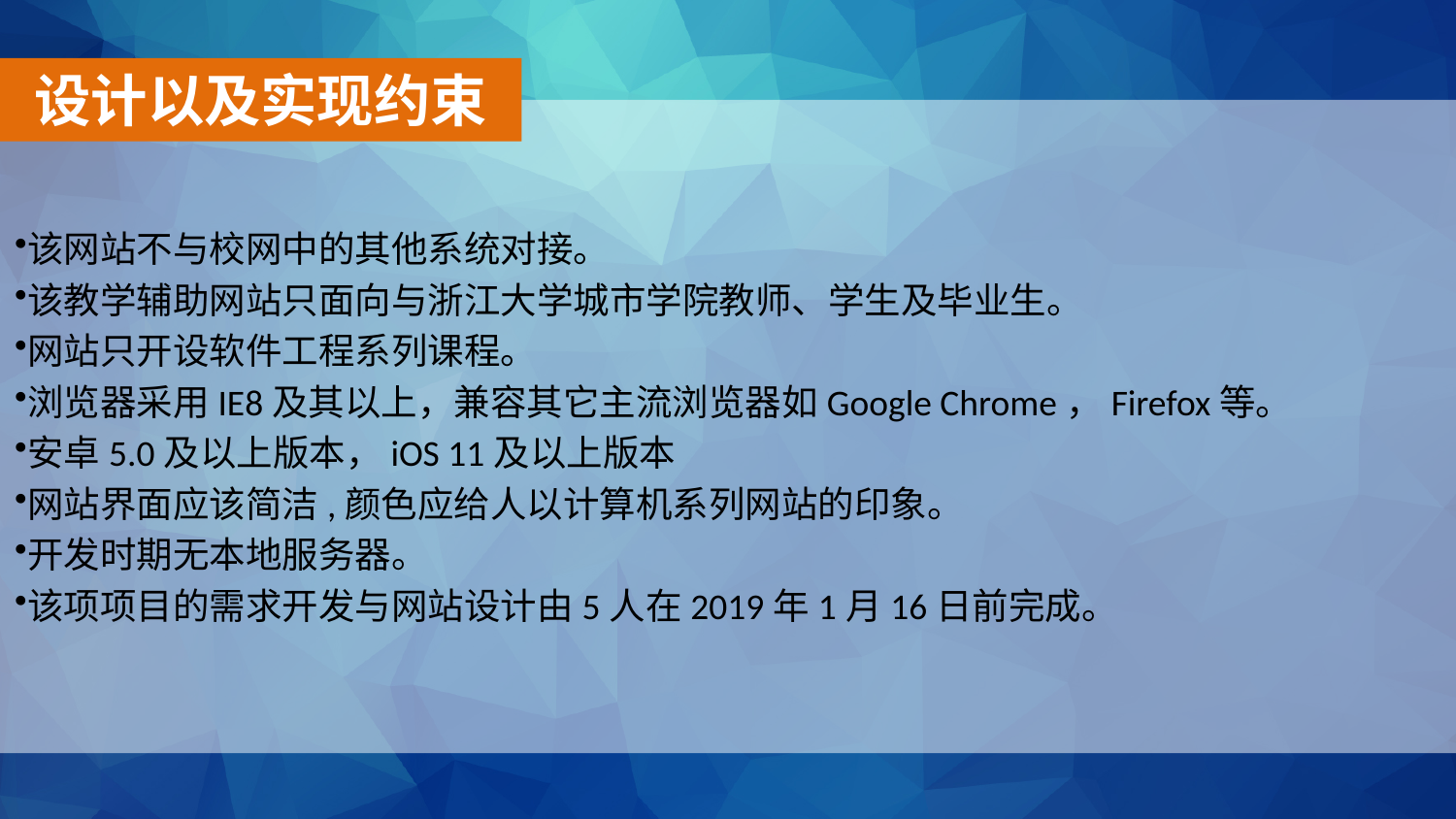

设计以及实现约束
该网站不与校网中的其他系统对接。
该教学辅助网站只面向与浙江大学城市学院教师、学生及毕业生。
网站只开设软件工程系列课程。
浏览器采用IE8及其以上，兼容其它主流浏览器如Google Chrome，Firefox等。
安卓5.0及以上版本，iOS 11及以上版本
网站界面应该简洁,颜色应给人以计算机系列网站的印象。
开发时期无本地服务器。
该项项目的需求开发与网站设计由5人在2019年1月16日前完成。